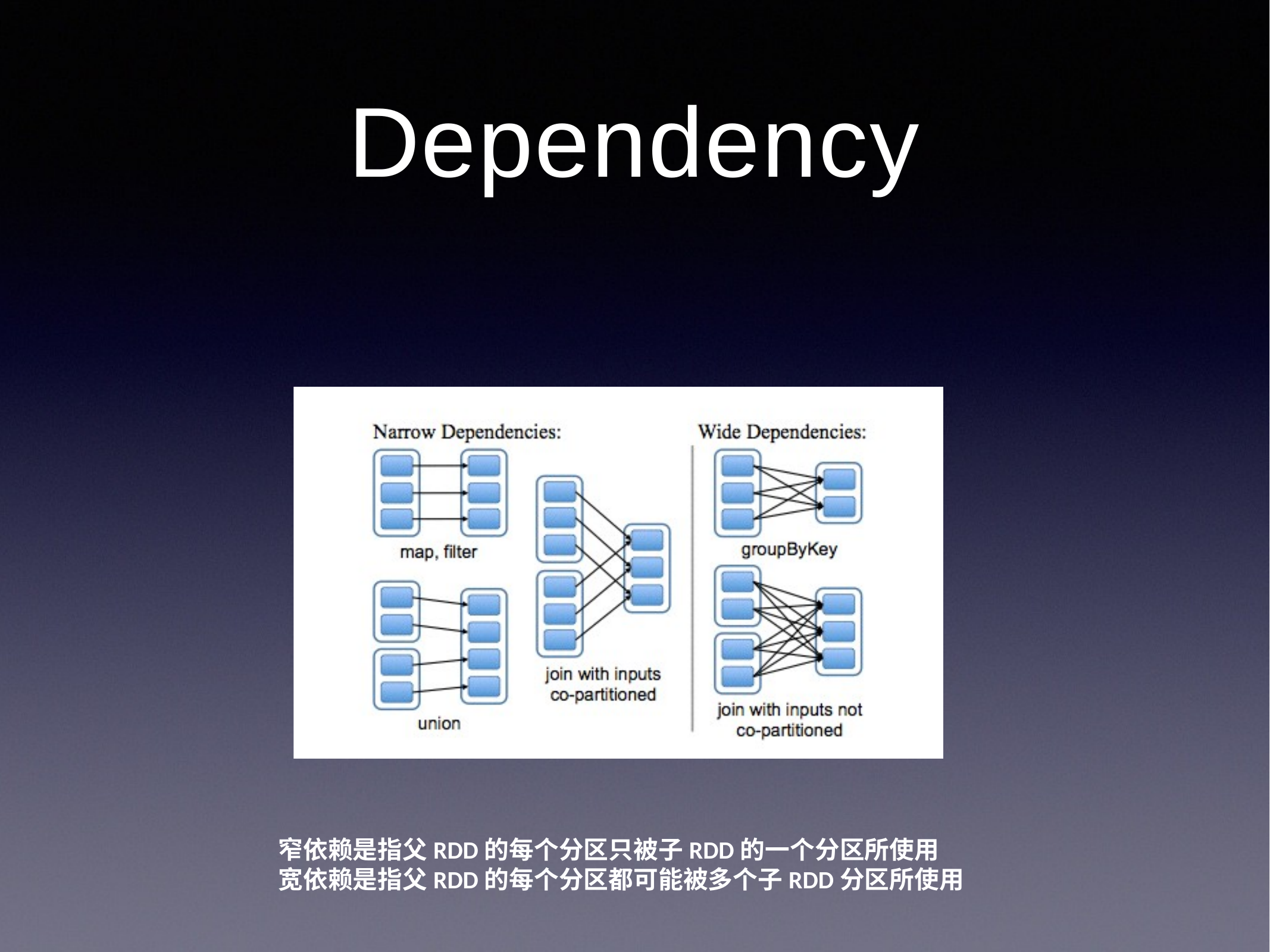

# Dependency

窄依赖是指父RDD的每个分区只被子RDD的一个分区所使用
宽依赖是指父RDD的每个分区都可能被多个子RDD分区所使用
17